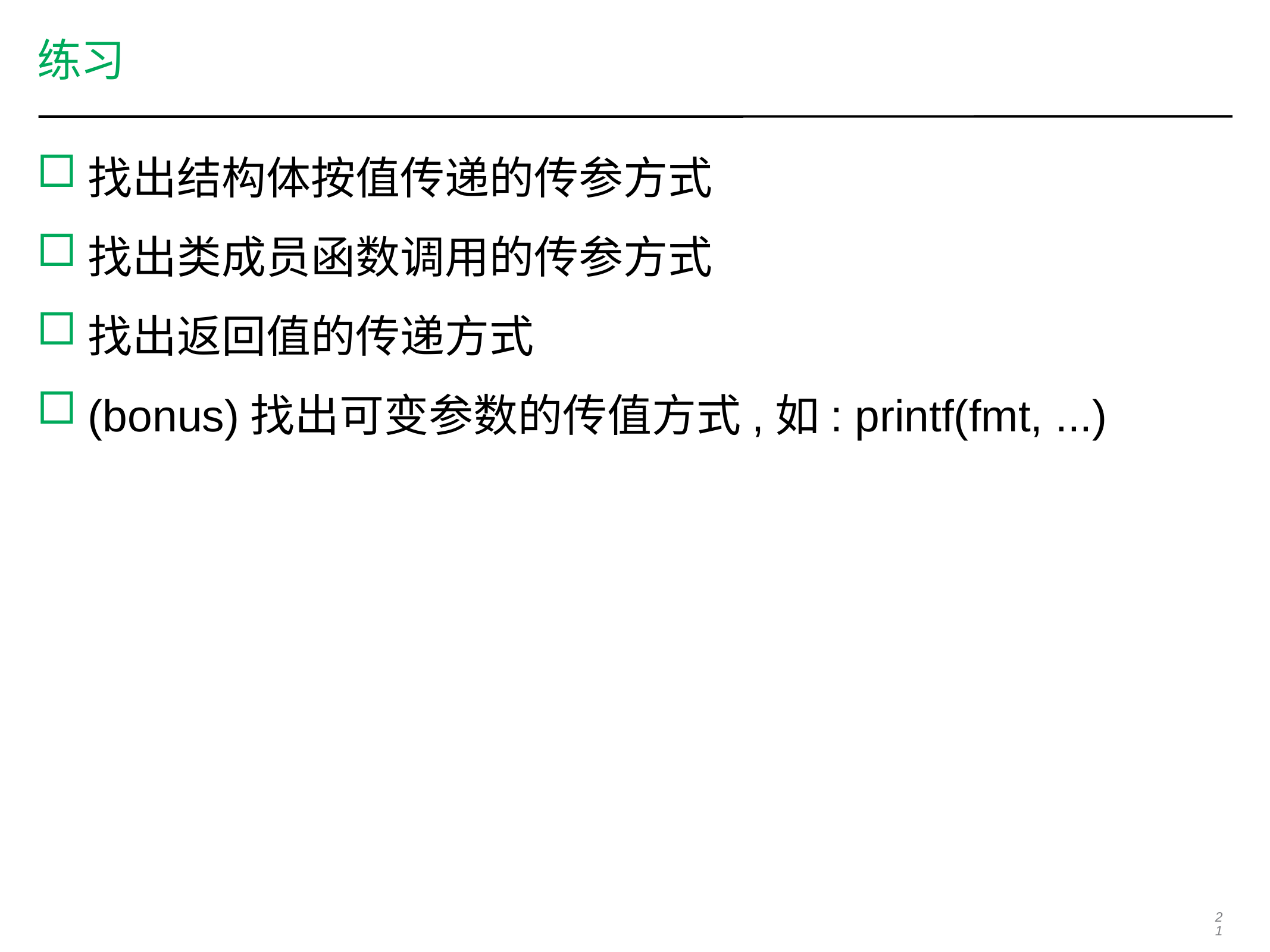

# 练习
找出结构体按值传递的传参方式
找出类成员函数调用的传参方式
找出返回值的传递方式
(bonus)找出可变参数的传值方式,如: printf(fmt, ...)
21